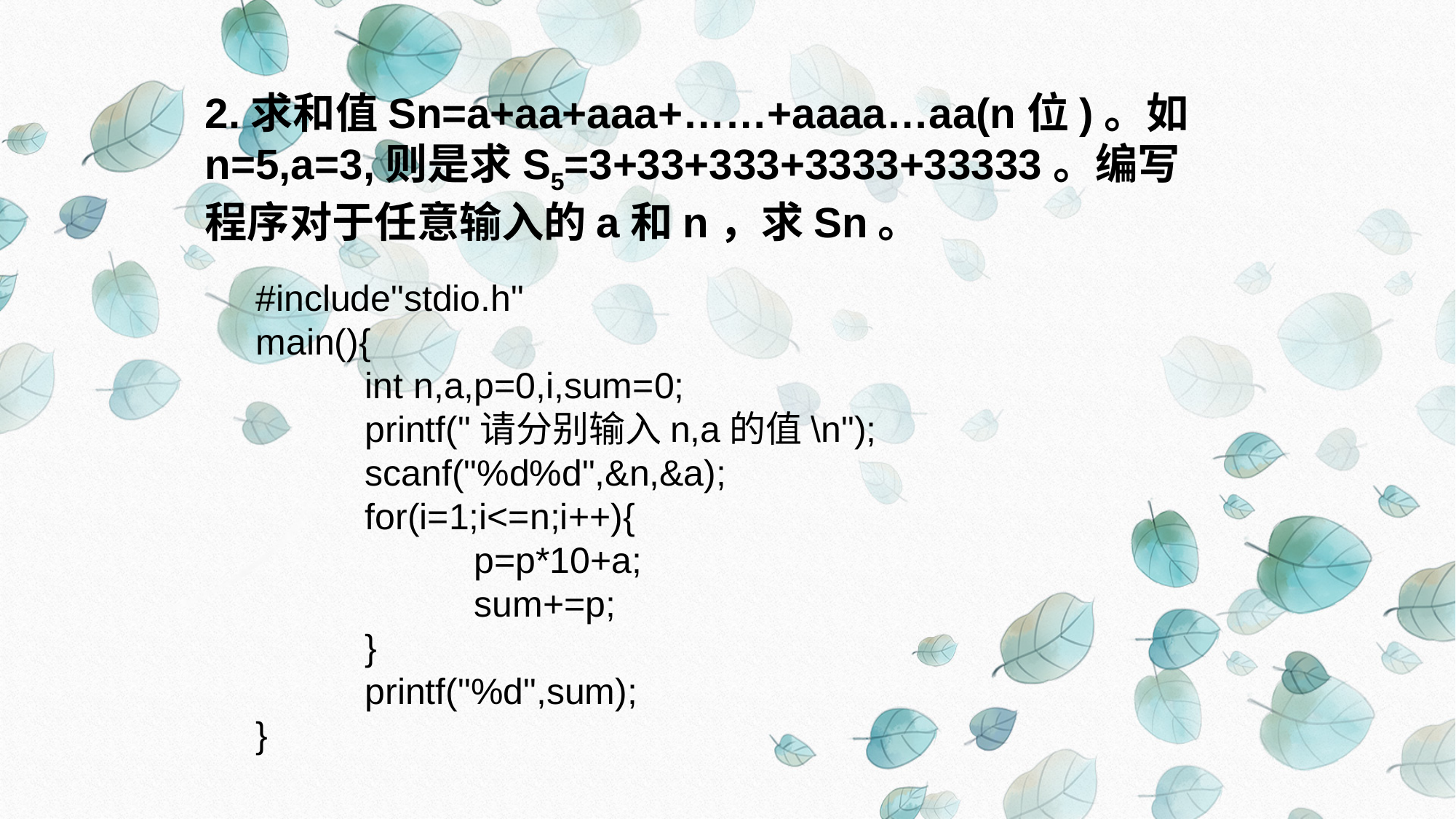

2.求和值Sn=a+aa+aaa+……+aaaa…aa(n位)。如n=5,a=3,则是求S5=3+33+333+3333+33333。编写程序对于任意输入的a和n，求Sn。

#include"stdio.h"
main(){
	int n,a,p=0,i,sum=0;
	printf("请分别输入n,a的值\n");
	scanf("%d%d",&n,&a);
	for(i=1;i<=n;i++){
		p=p*10+a;
		sum+=p;
	}
	printf("%d",sum);
}